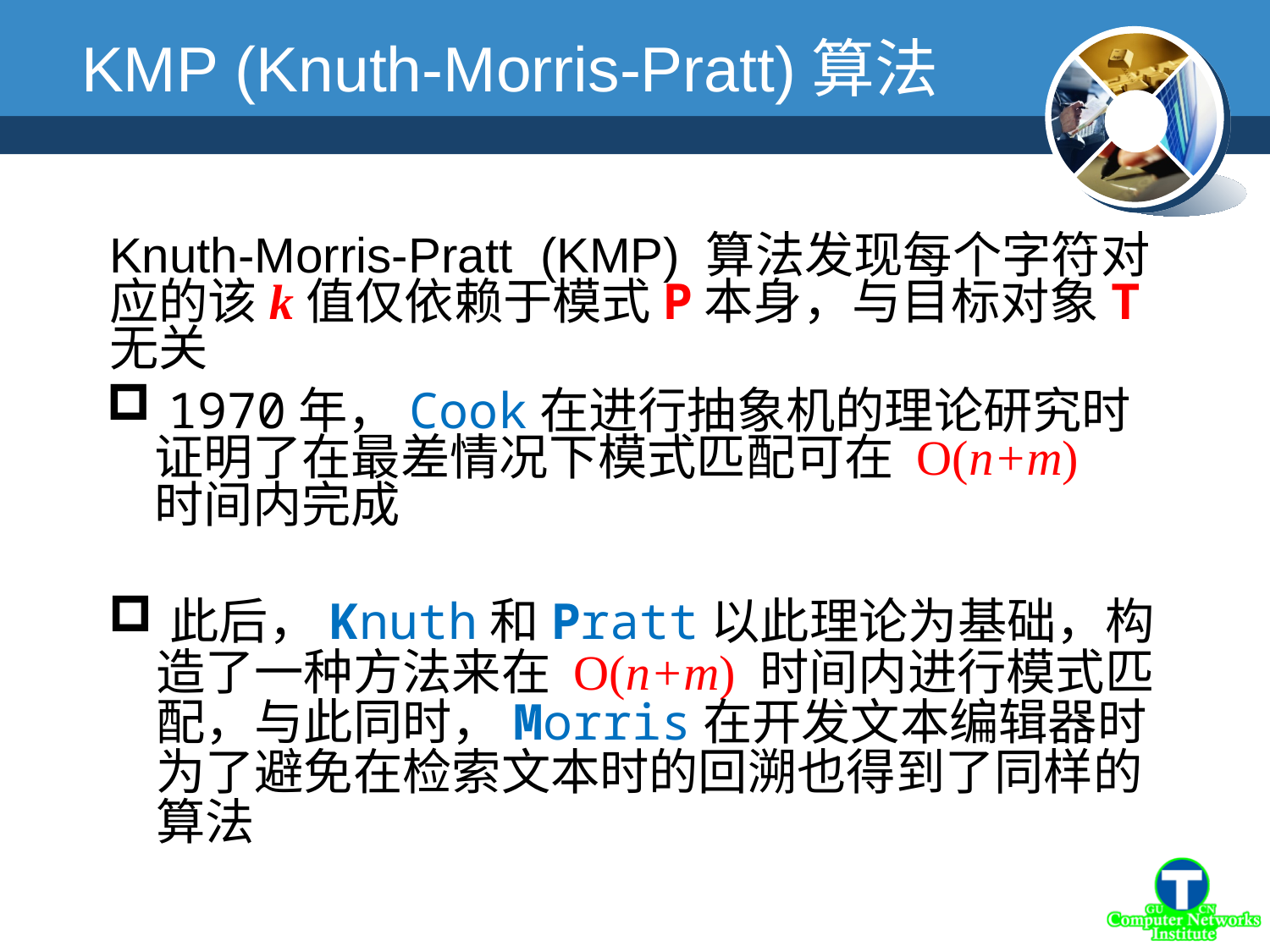

KMP (Knuth-Morris-Pratt)算法
Knuth-Morris-Pratt  (KMP) 算法发现每个字符对应的该k值仅依赖于模式P本身，与目标对象T无关

	1970年，Cook在进行抽象机的理论研究时证明了在最差情况下模式匹配可在 O(n+m) 时间内完成

	此后，Knuth和Pratt以此理论为基础，构造了一种方法来在 O(n+m) 时间内进行模式匹配，与此同时，Morris在开发文本编辑器时为了避免在检索文本时的回溯也得到了同样的算法